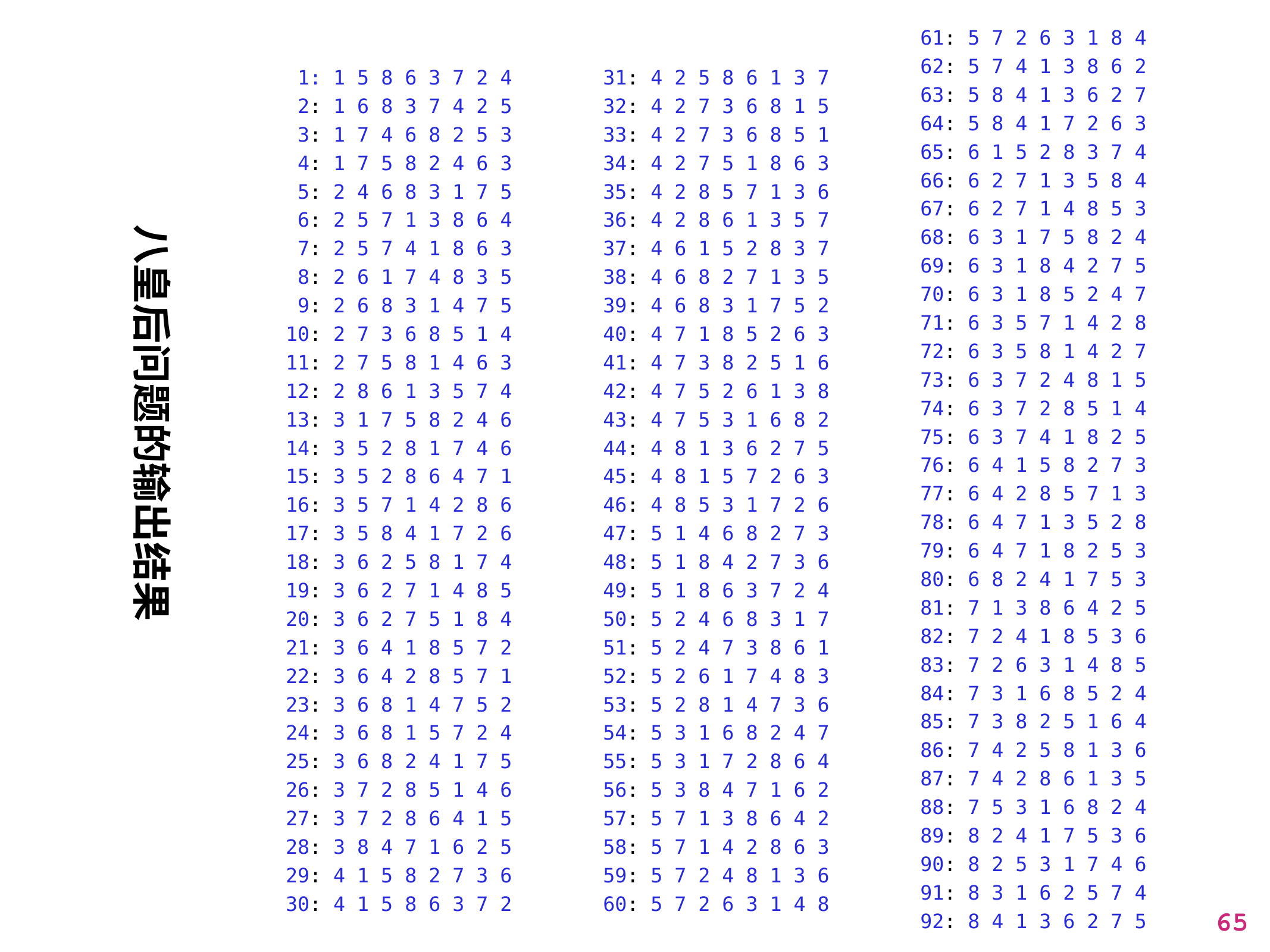

61: 5 7 2 6 3 1 8 4
62: 5 7 4 1 3 8 6 2
63: 5 8 4 1 3 6 2 7
64: 5 8 4 1 7 2 6 3
65: 6 1 5 2 8 3 7 4
66: 6 2 7 1 3 5 8 4
67: 6 2 7 1 4 8 5 3
68: 6 3 1 7 5 8 2 4
69: 6 3 1 8 4 2 7 5
70: 6 3 1 8 5 2 4 7
71: 6 3 5 7 1 4 2 8
72: 6 3 5 8 1 4 2 7
73: 6 3 7 2 4 8 1 5
74: 6 3 7 2 8 5 1 4
75: 6 3 7 4 1 8 2 5
76: 6 4 1 5 8 2 7 3
77: 6 4 2 8 5 7 1 3
78: 6 4 7 1 3 5 2 8
79: 6 4 7 1 8 2 5 3
80: 6 8 2 4 1 7 5 3
81: 7 1 3 8 6 4 2 5
82: 7 2 4 1 8 5 3 6
83: 7 2 6 3 1 4 8 5
84: 7 3 1 6 8 5 2 4
85: 7 3 8 2 5 1 6 4
86: 7 4 2 5 8 1 3 6
87: 7 4 2 8 6 1 3 5
88: 7 5 3 1 6 8 2 4
89: 8 2 4 1 7 5 3 6
90: 8 2 5 3 1 7 4 6
91: 8 3 1 6 2 5 7 4
92: 8 4 1 3 6 2 7 5
 1: 1 5 8 6 3 7 2 4
 2: 1 6 8 3 7 4 2 5
 3: 1 7 4 6 8 2 5 3
 4: 1 7 5 8 2 4 6 3
 5: 2 4 6 8 3 1 7 5
 6: 2 5 7 1 3 8 6 4
 7: 2 5 7 4 1 8 6 3
 8: 2 6 1 7 4 8 3 5
 9: 2 6 8 3 1 4 7 5
10: 2 7 3 6 8 5 1 4
11: 2 7 5 8 1 4 6 3
12: 2 8 6 1 3 5 7 4
13: 3 1 7 5 8 2 4 6
14: 3 5 2 8 1 7 4 6
15: 3 5 2 8 6 4 7 1
16: 3 5 7 1 4 2 8 6
17: 3 5 8 4 1 7 2 6
18: 3 6 2 5 8 1 7 4
19: 3 6 2 7 1 4 8 5
20: 3 6 2 7 5 1 8 4
21: 3 6 4 1 8 5 7 2
22: 3 6 4 2 8 5 7 1
23: 3 6 8 1 4 7 5 2
24: 3 6 8 1 5 7 2 4
25: 3 6 8 2 4 1 7 5
26: 3 7 2 8 5 1 4 6
27: 3 7 2 8 6 4 1 5
28: 3 8 4 7 1 6 2 5
29: 4 1 5 8 2 7 3 6
30: 4 1 5 8 6 3 7 2
31: 4 2 5 8 6 1 3 7
32: 4 2 7 3 6 8 1 5
33: 4 2 7 3 6 8 5 1
34: 4 2 7 5 1 8 6 3
35: 4 2 8 5 7 1 3 6
36: 4 2 8 6 1 3 5 7
37: 4 6 1 5 2 8 3 7
38: 4 6 8 2 7 1 3 5
39: 4 6 8 3 1 7 5 2
40: 4 7 1 8 5 2 6 3
41: 4 7 3 8 2 5 1 6
42: 4 7 5 2 6 1 3 8
43: 4 7 5 3 1 6 8 2
44: 4 8 1 3 6 2 7 5
45: 4 8 1 5 7 2 6 3
46: 4 8 5 3 1 7 2 6
47: 5 1 4 6 8 2 7 3
48: 5 1 8 4 2 7 3 6
49: 5 1 8 6 3 7 2 4
50: 5 2 4 6 8 3 1 7
51: 5 2 4 7 3 8 6 1
52: 5 2 6 1 7 4 8 3
53: 5 2 8 1 4 7 3 6
54: 5 3 1 6 8 2 4 7
55: 5 3 1 7 2 8 6 4
56: 5 3 8 4 7 1 6 2
57: 5 7 1 3 8 6 4 2
58: 5 7 1 4 2 8 6 3
59: 5 7 2 4 8 1 3 6
60: 5 7 2 6 3 1 4 8
八皇后问题的输出结果
65